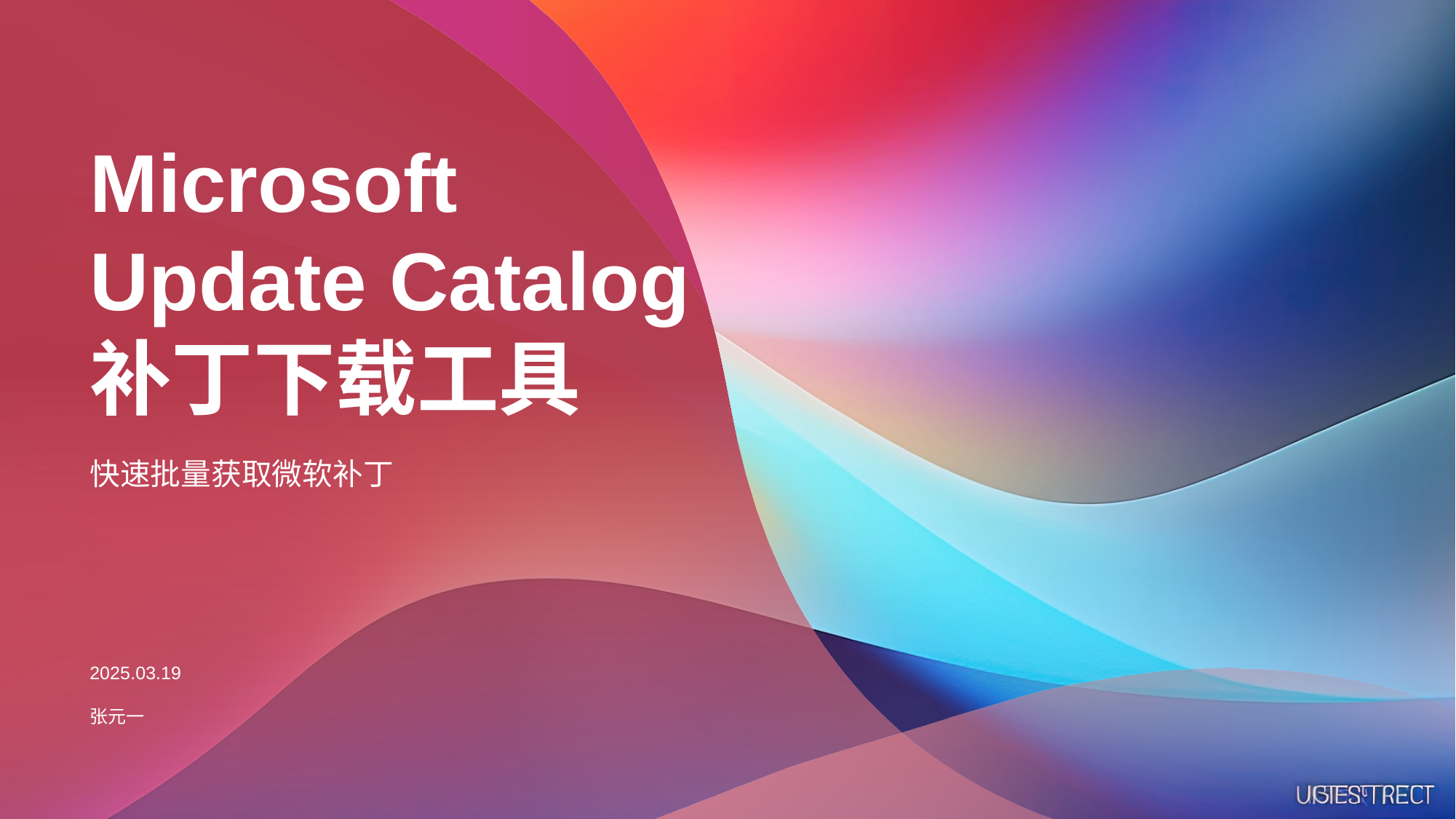

# Microsoft Update Catalog 补丁下载工具
快速批量获取微软补丁
2025.03.19
张元一